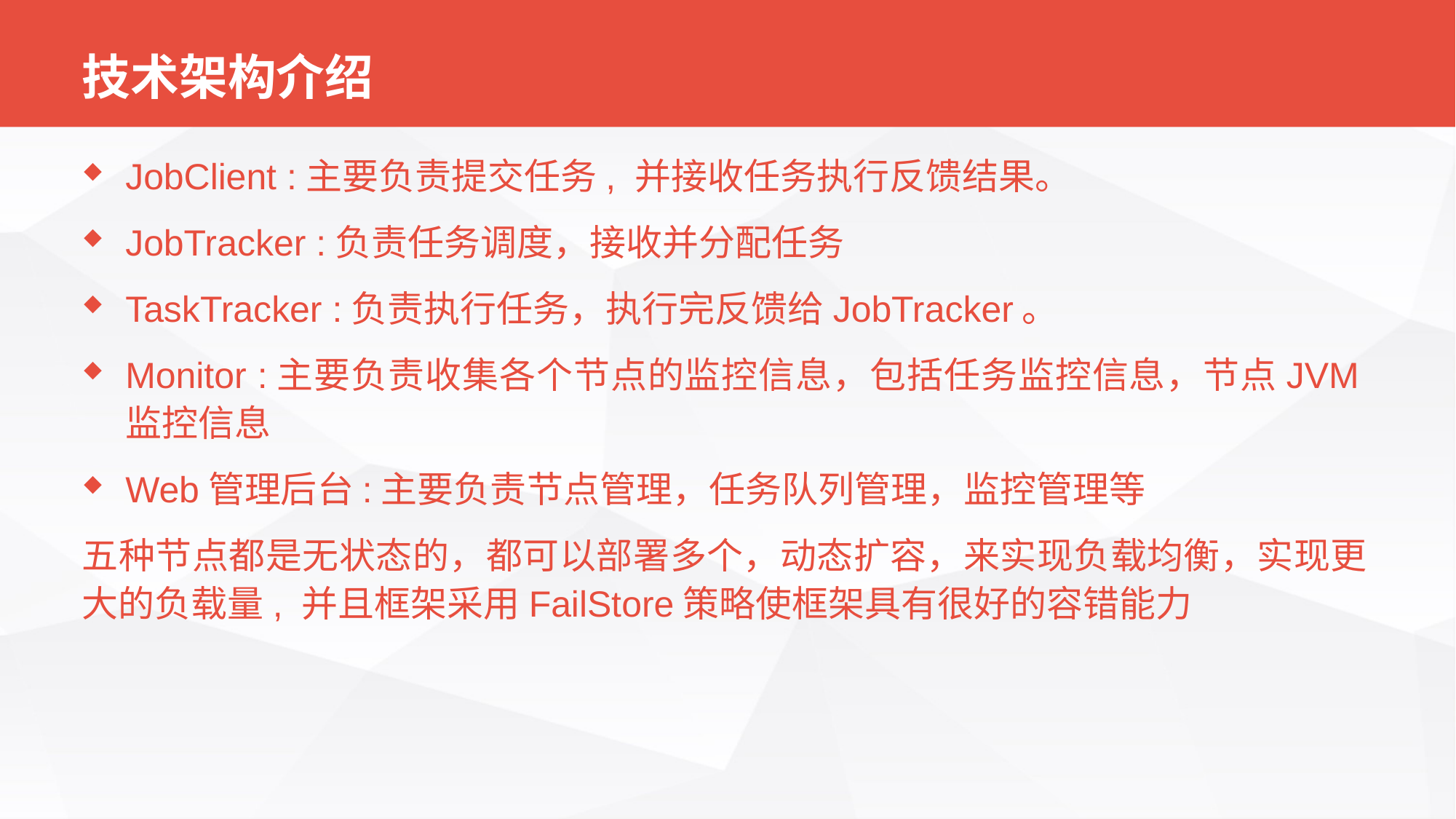

# 技术架构介绍
JobClient :主要负责提交任务, 并接收任务执行反馈结果。
JobTracker :负责任务调度，接收并分配任务
TaskTracker :负责执行任务，执行完反馈给JobTracker。
Monitor :主要负责收集各个节点的监控信息，包括任务监控信息，节点JVM监控信息
Web管理后台:主要负责节点管理，任务队列管理，监控管理等
五种节点都是无状态的，都可以部署多个，动态扩容，来实现负载均衡，实现更大的负载量, 并且框架采用FailStore策略使框架具有很好的容错能力